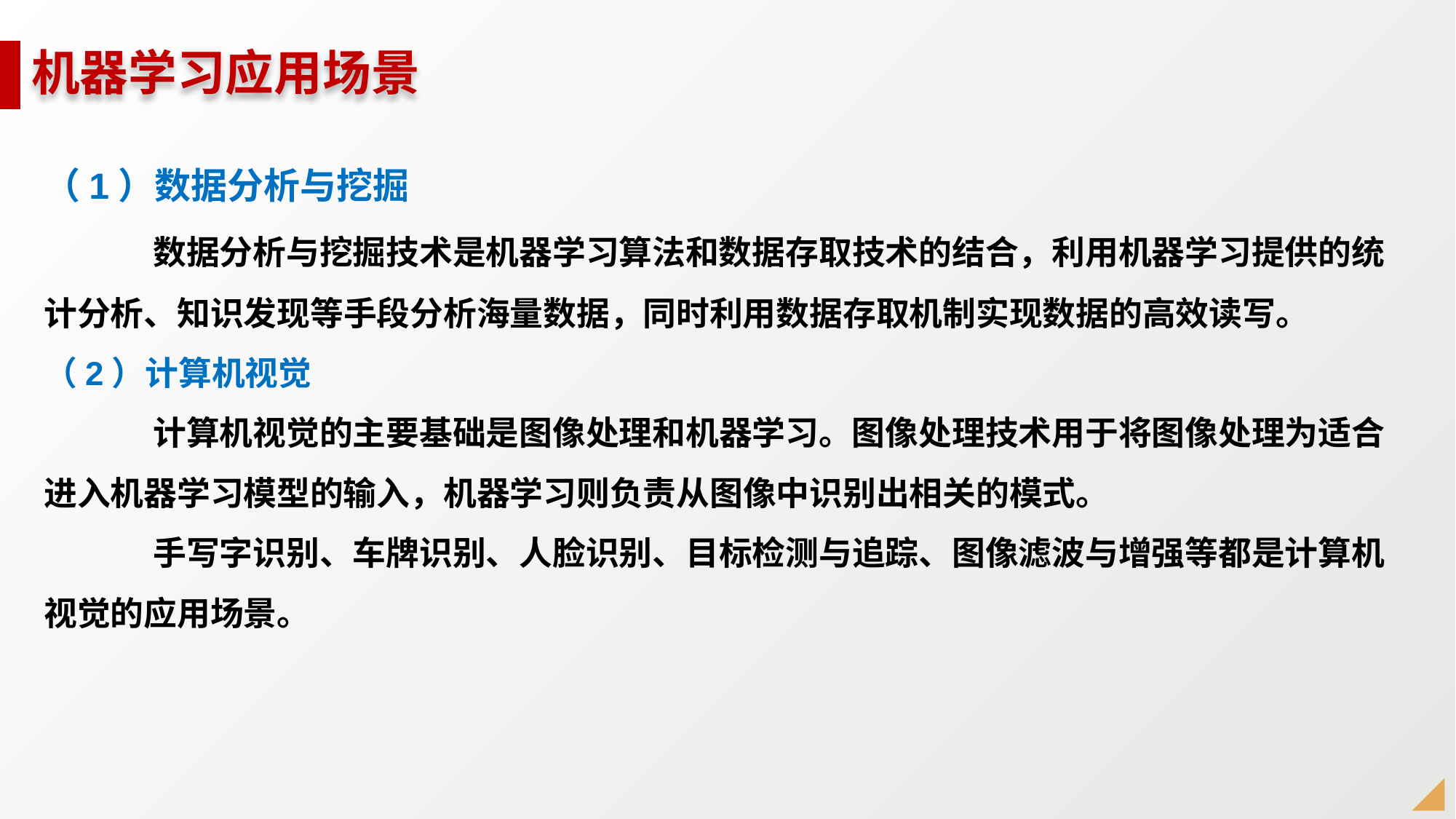

# 机器学习应用场景
（1）数据分析与挖掘
	数据分析与挖掘技术是机器学习算法和数据存取技术的结合，利用机器学习提供的统计分析、知识发现等手段分析海量数据，同时利用数据存取机制实现数据的高效读写。
（2）计算机视觉
	计算机视觉的主要基础是图像处理和机器学习。图像处理技术用于将图像处理为适合进入机器学习模型的输入，机器学习则负责从图像中识别出相关的模式。
	手写字识别、车牌识别、人脸识别、目标检测与追踪、图像滤波与增强等都是计算机视觉的应用场景。